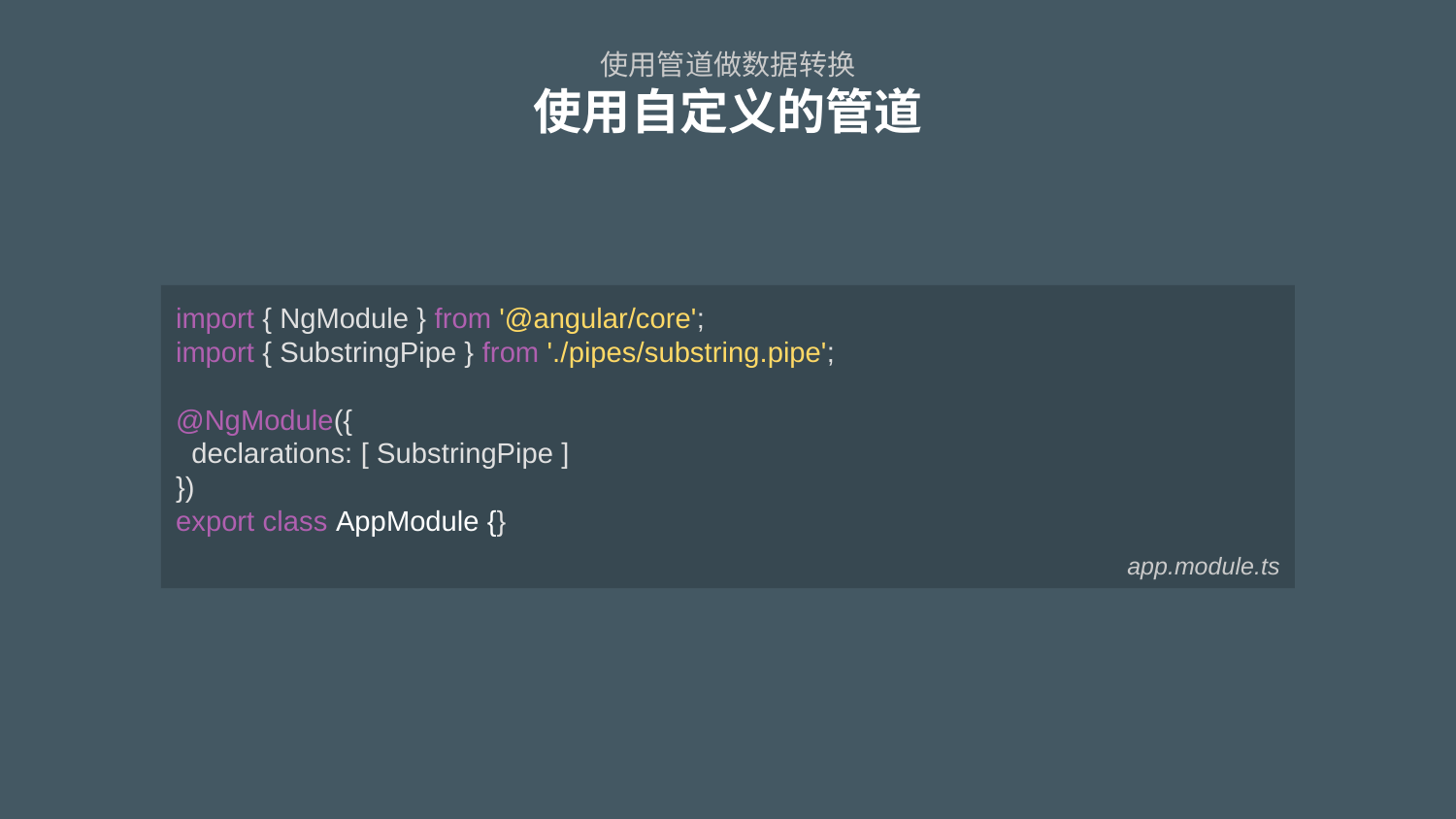

# 使用管道做数据转换 使用自定义的管道
import { NgModule } from '@angular/core';
import { SubstringPipe } from './pipes/substring.pipe';
@NgModule({
  declarations: [ SubstringPipe ]
})
export class AppModule {}

app.module.ts